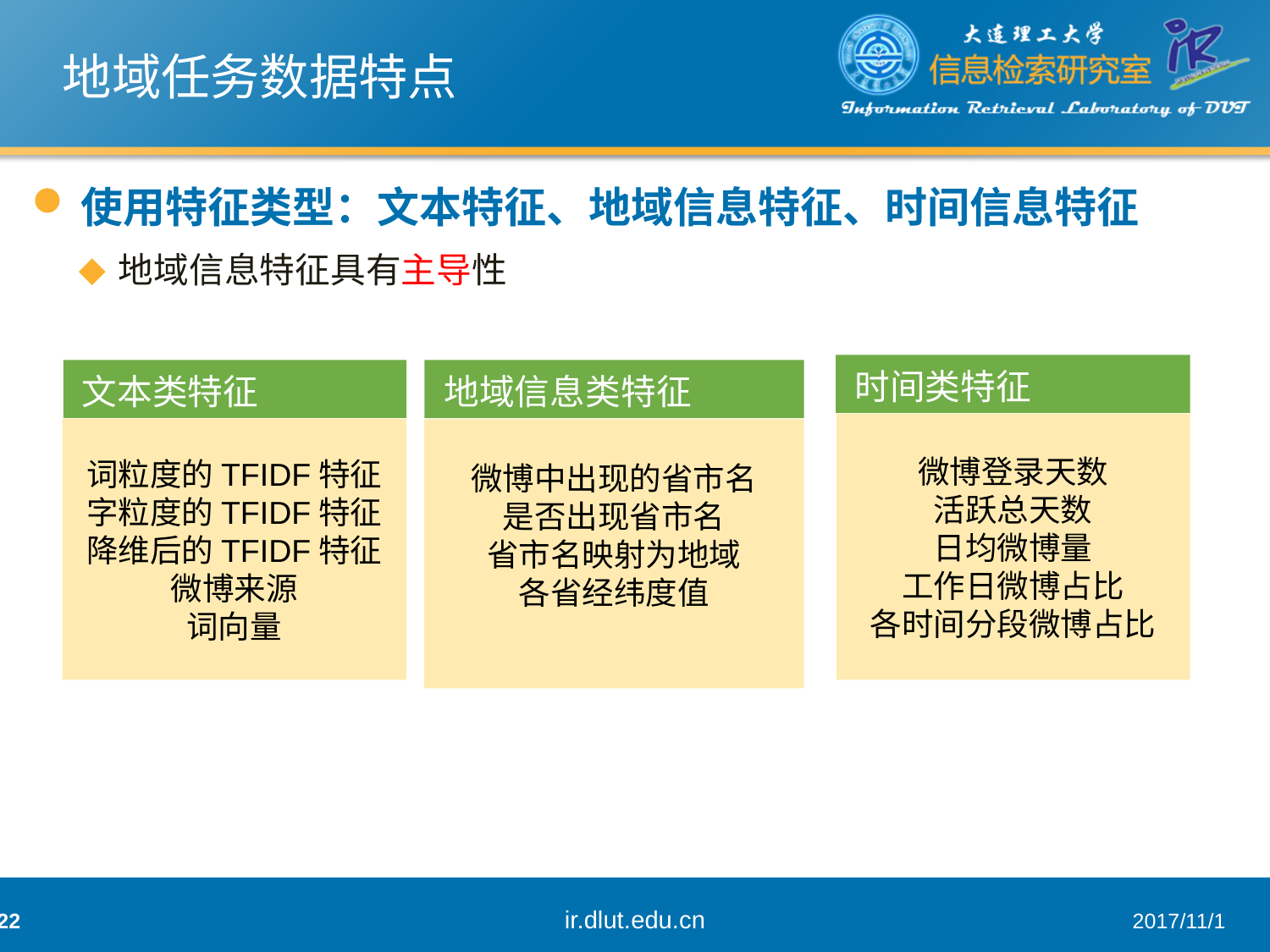

# 地域任务数据特点
使用特征类型：文本特征、地域信息特征、时间信息特征
地域信息特征具有主导性

时间类特征
微博登录天数
活跃总天数
日均微博量
工作日微博占比
各时间分段微博占比

文本类特征
词粒度的TFIDF特征
字粒度的TFIDF特征
降维后的TFIDF特征
微博来源
词向量

地域信息类特征
微博中出现的省市名
是否出现省市名
省市名映射为地域
各省经纬度值